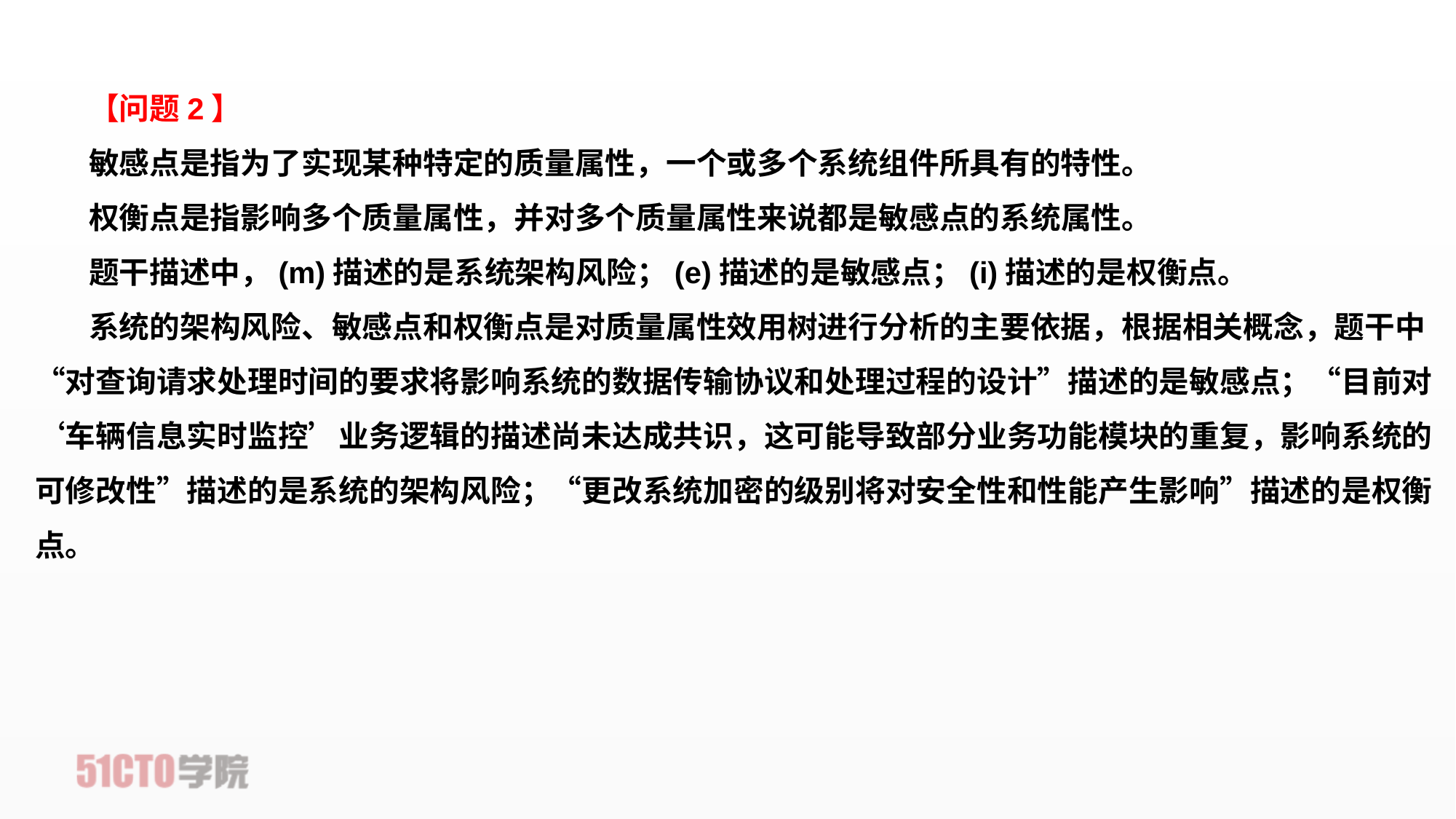

【问题2】
敏感点是指为了实现某种特定的质量属性，一个或多个系统组件所具有的特性。
权衡点是指影响多个质量属性，并对多个质量属性来说都是敏感点的系统属性。
题干描述中，(m)描述的是系统架构风险；(e)描述的是敏感点；(i)描述的是权衡点。
系统的架构风险、敏感点和权衡点是对质量属性效用树进行分析的主要依据，根据相关概念，题干中“对查询请求处理时间的要求将影响系统的数据传输协议和处理过程的设计”描述的是敏感点；“目前对‘车辆信息实时监控’业务逻辑的描述尚未达成共识，这可能导致部分业务功能模块的重复，影响系统的可修改性”描述的是系统的架构风险；“更改系统加密的级别将对安全性和性能产生影响”描述的是权衡点。